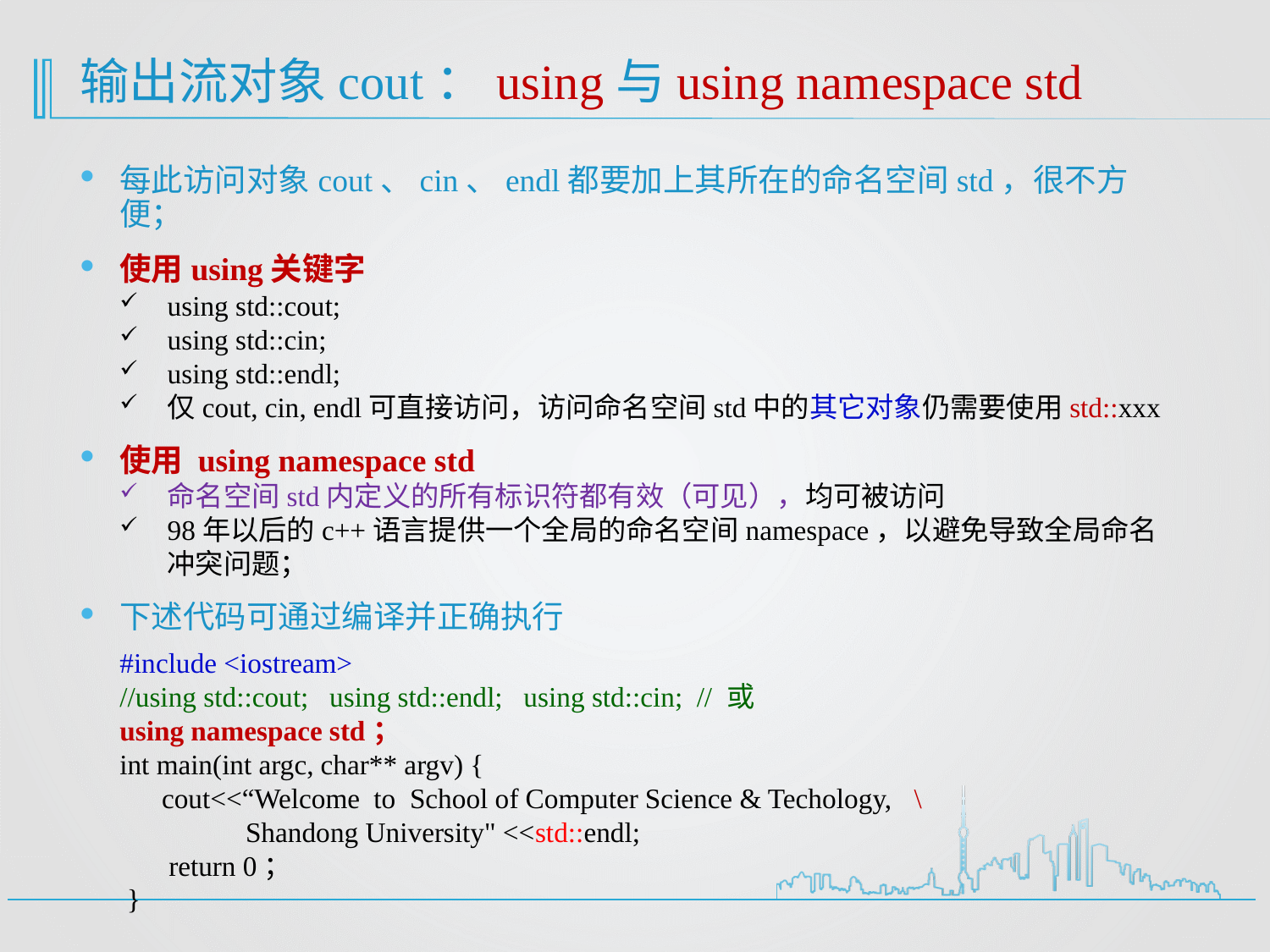

# 输出流对象cout：using与using namespace std
每此访问对象cout、cin、endl都要加上其所在的命名空间std，很不方便；
使用using关键字
using std::cout;
using std::cin;
using std::endl;
仅cout, cin, endl可直接访问，访问命名空间std中的其它对象仍需要使用std::xxx
使用 using namespace std
命名空间std内定义的所有标识符都有效（可见），均可被访问
98年以后的c++语言提供一个全局的命名空间namespace，以避免导致全局命名冲突问题；
下述代码可通过编译并正确执行
#include <iostream>
//using std::cout;   using std::endl;   using std::cin;  // 或
using namespace std；
int main(int argc, char** argv) {
      cout<<“Welcome  to  School of Computer Science & Techology,   \
                  Shandong University" <<std::endl;
       return 0；
 }